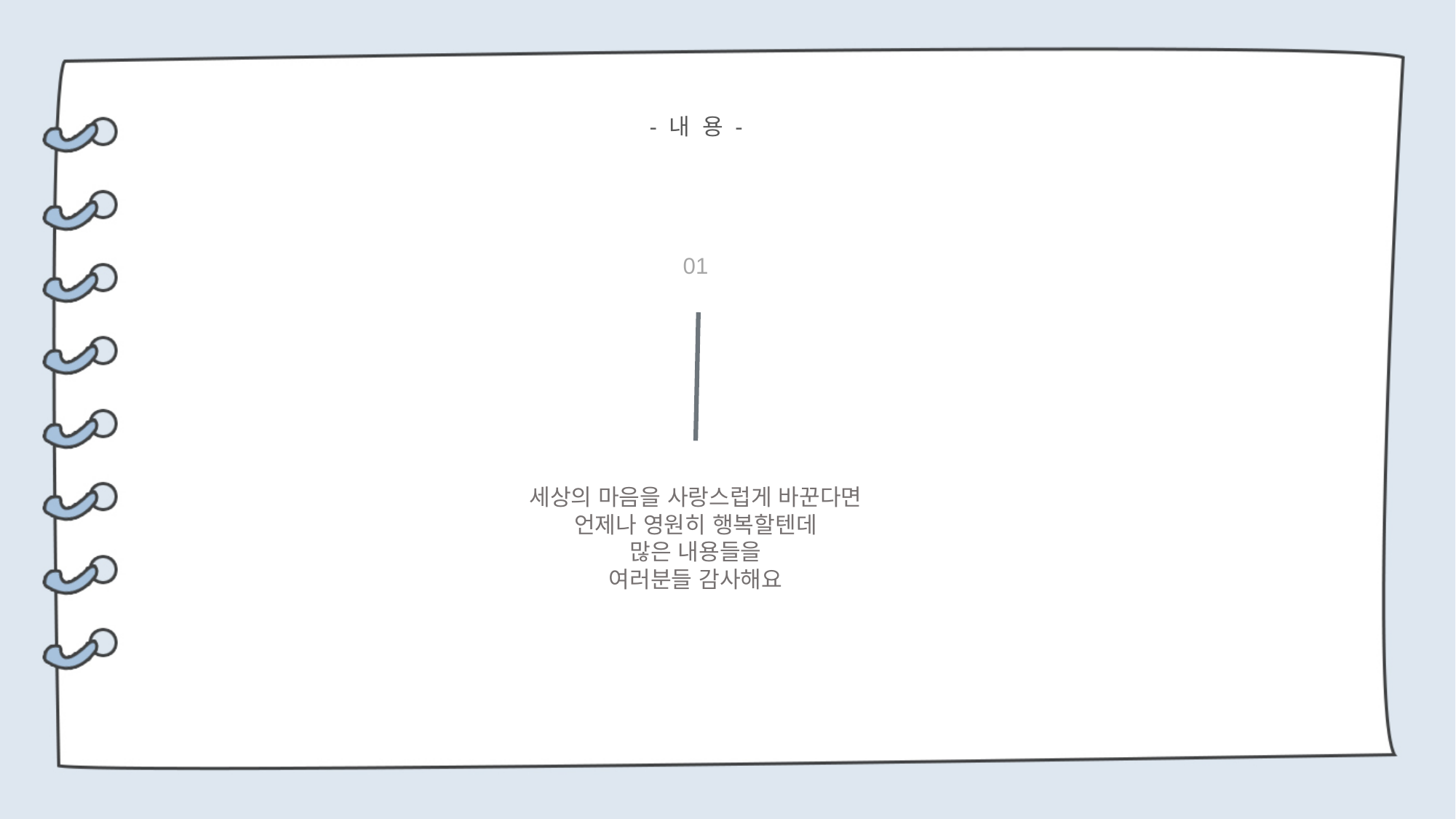

- 내  용 -
01
세상의 마음을 사랑스럽게 바꾼다면
언제나 영원히 행복할텐데
많은 내용들을
여러분들 감사해요